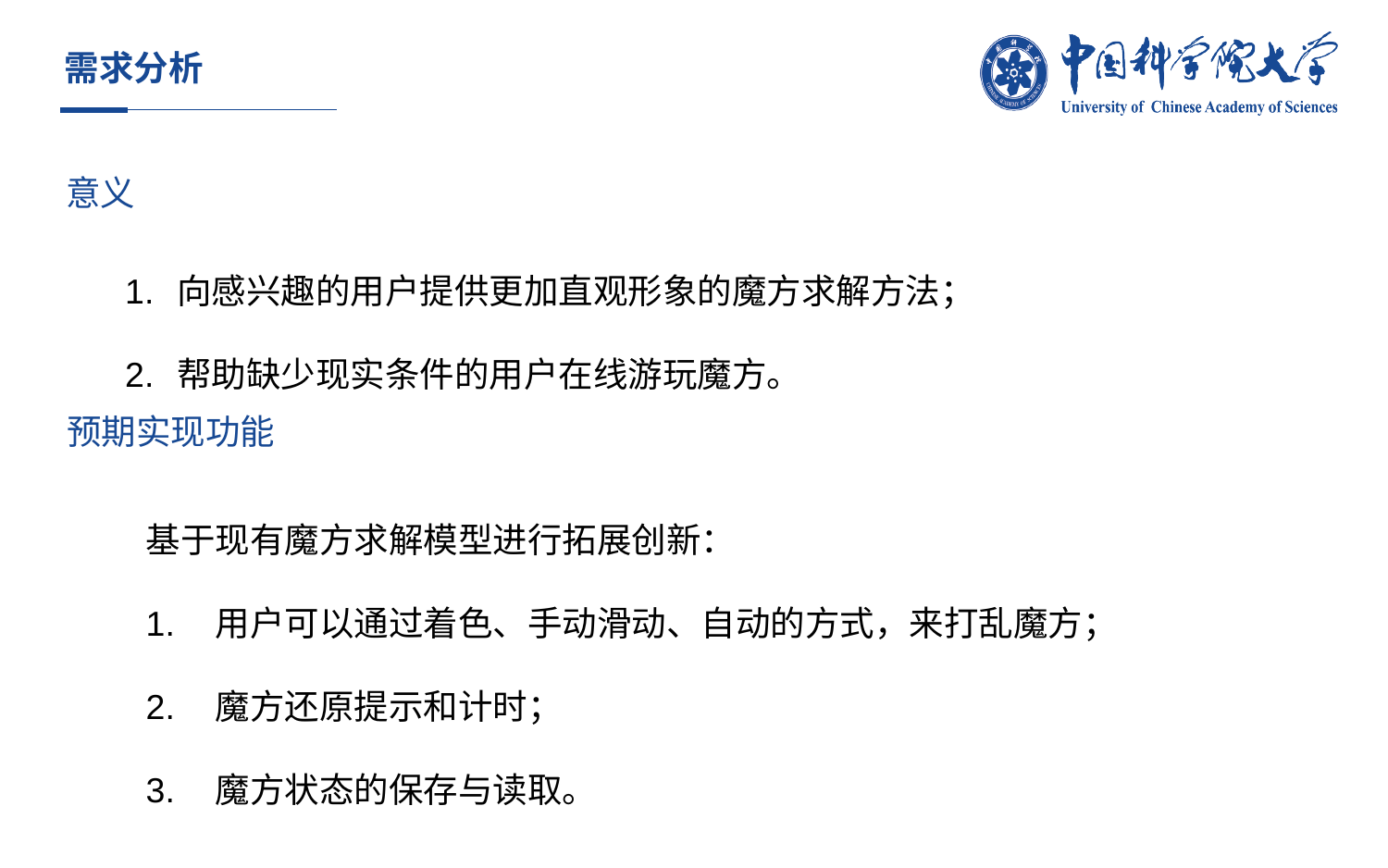

# 需求分析
意义
向感兴趣的用户提供更加直观形象的魔方求解方法；
帮助缺少现实条件的用户在线游玩魔方。
预期实现功能
基于现有魔方求解模型进行拓展创新：
用户可以通过着色、手动滑动、自动的方式，来打乱魔方；
魔方还原提示和计时；
魔方状态的保存与读取。